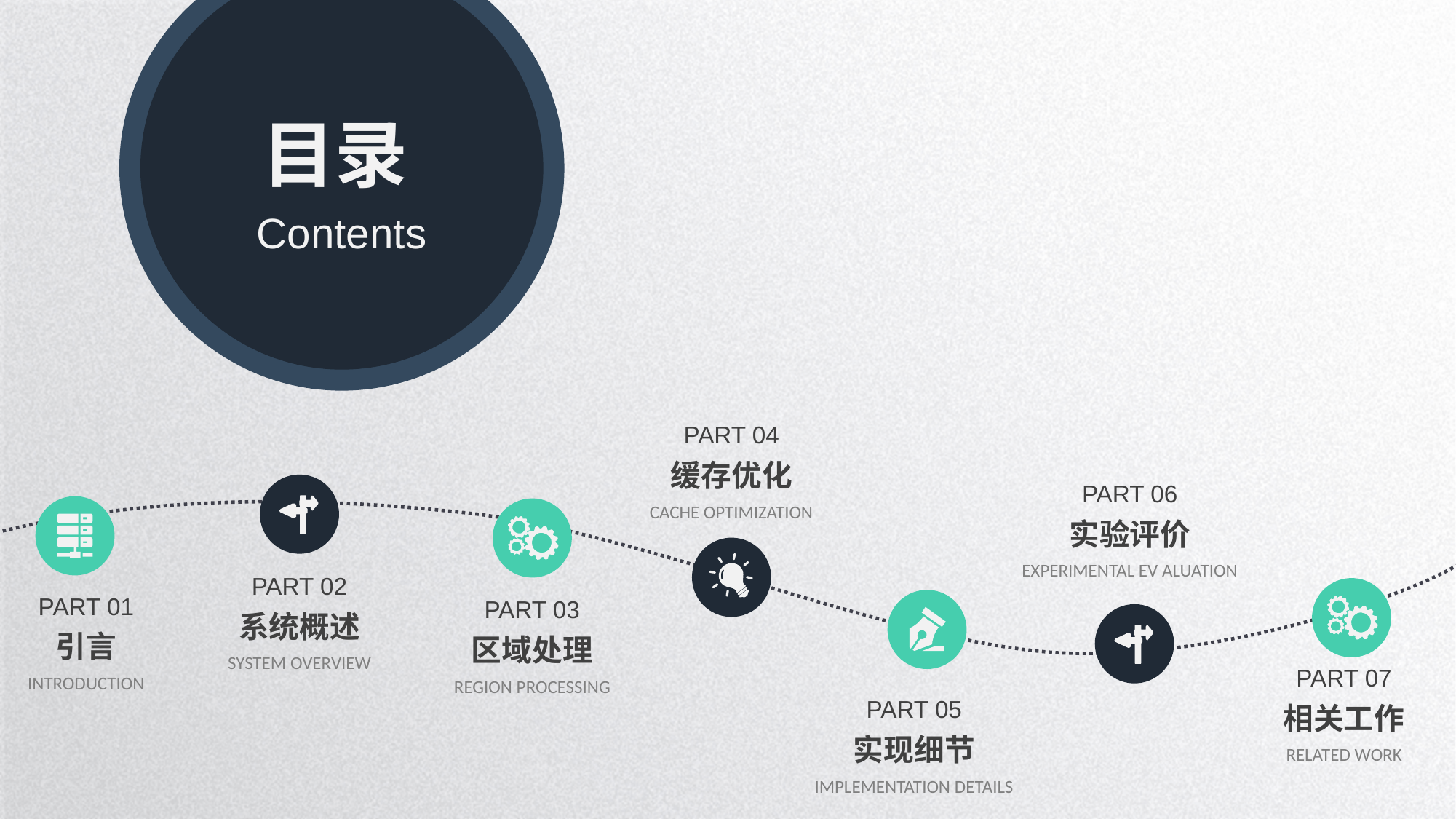

目录
Contents
PART 04
缓存优化
CACHE OPTIMIZATION
PART 06
实验评价
EXPERIMENTAL EV ALUATION

PART 02
系统概述
SYSTEM OVERVIEW
PART 01
引言
INTRODUCTION

PART 03
区域处理
REGION PROCESSING

PART 07
相关工作
RELATED WORK
PART 05
实现细节
IMPLEMENTATION DETAILS
延时符